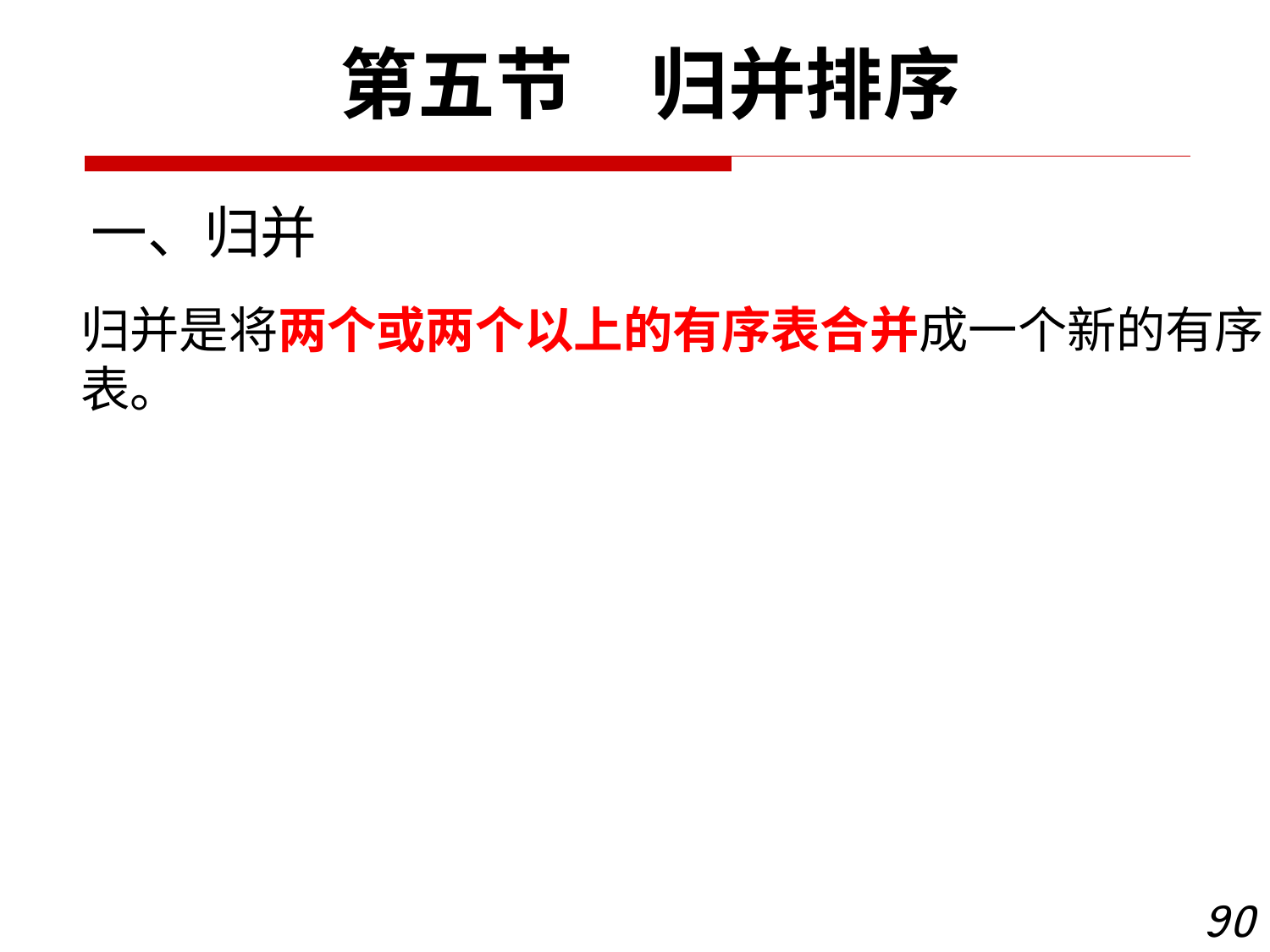

第五节　归并排序
一、归并
归并是将两个或两个以上的有序表合并成一个新的有序表。
90